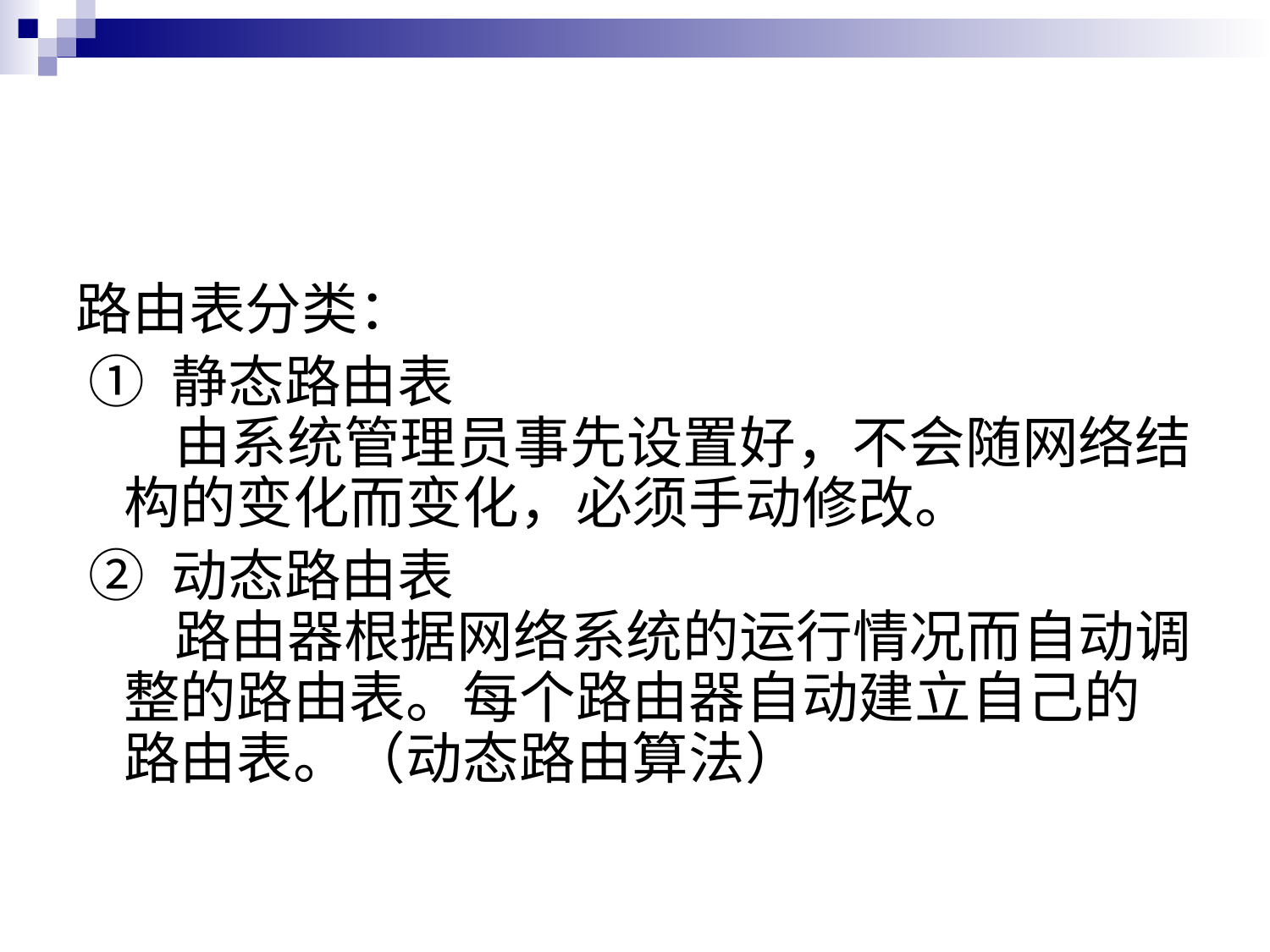

#
路由表分类：
 ① 静态路由表
    由系统管理员事先设置好，不会随网络结构的变化而变化，必须手动修改。
 ② 动态路由表
    路由器根据网络系统的运行情况而自动调整的路由表。每个路由器自动建立自己的路由表。（动态路由算法）